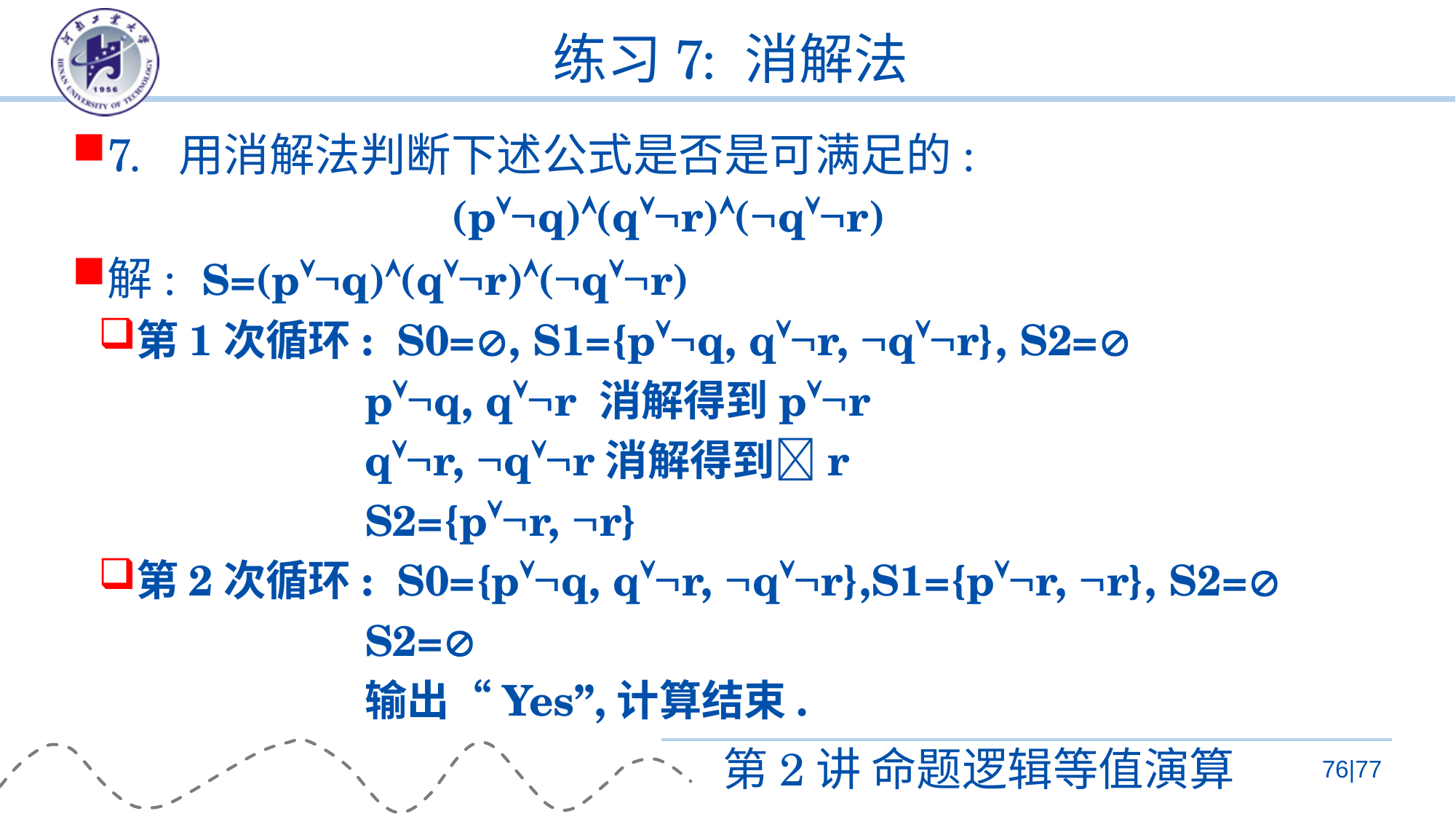

# 练习7: 消解法
7.  用消解法判断下述公式是否是可满足的:
                             (p∨¬q)∧(q∨¬r)∧(¬q∨¬r)
解:  S=(p∨¬q)∧(q∨¬r)∧(¬q∨¬r)
第1次循环:  S0=∅, S1={p∨¬q, q∨¬r, ¬q∨¬r}, S2=∅
p∨¬q, q∨¬r 消解得到p∨¬r
q∨¬r, ¬q∨¬r消解得到¬r
S2={p∨¬r, ¬r}
第2次循环:  S0={p∨¬q, q∨¬r, ¬q∨¬r},S1={p∨¬r, ¬r}, S2=∅
S2=∅
输出“Yes”,计算结束.
第2讲 命题逻辑等值演算
76|77